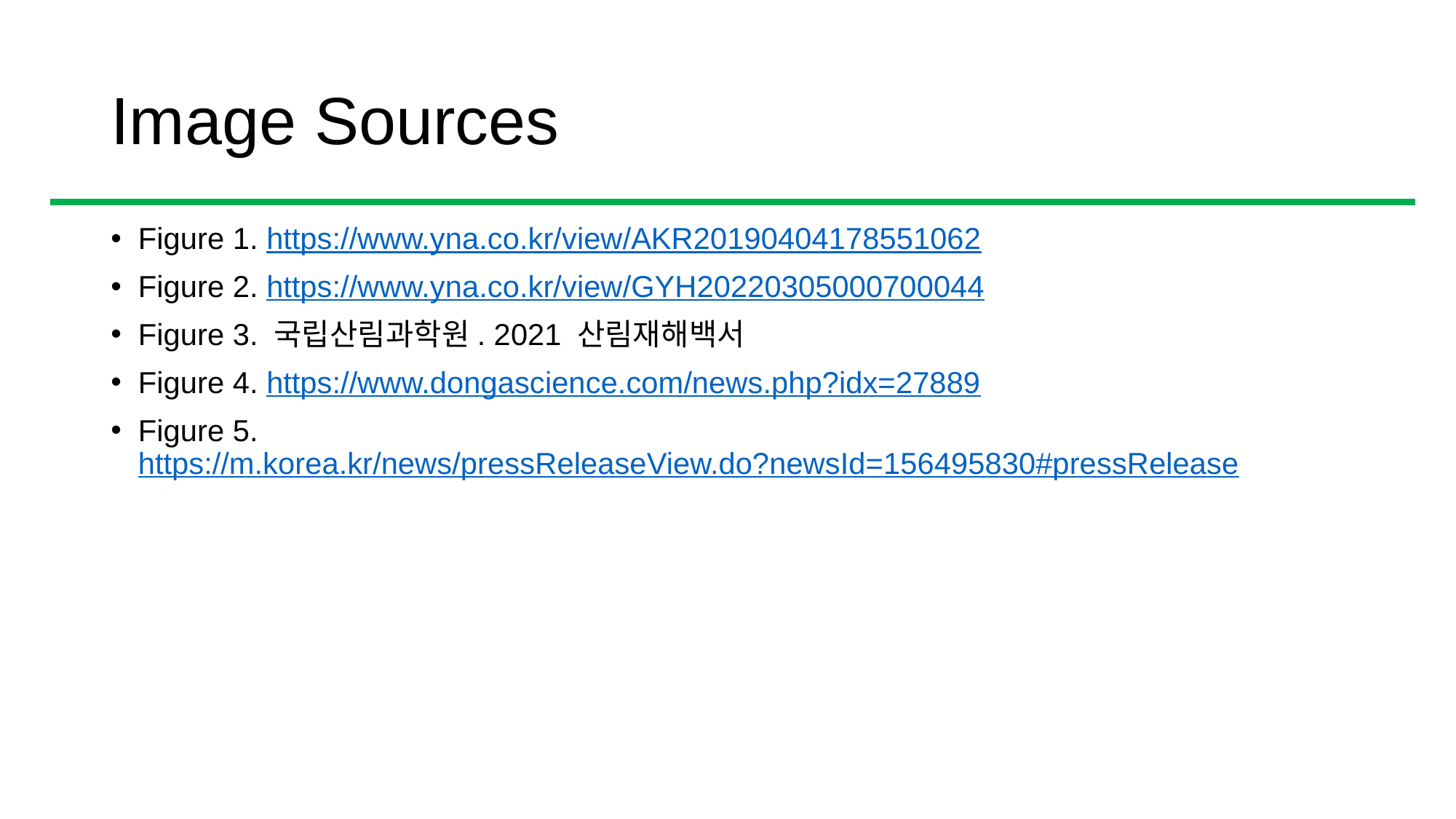

# Image Sources
Figure 1. https://www.yna.co.kr/view/AKR20190404178551062
Figure 2. https://www.yna.co.kr/view/GYH20220305000700044
Figure 3. 국립산림과학원. 2021 산림재해백서
Figure 4. https://www.dongascience.com/news.php?idx=27889
Figure 5. https://m.korea.kr/news/pressReleaseView.do?newsId=156495830#pressRelease